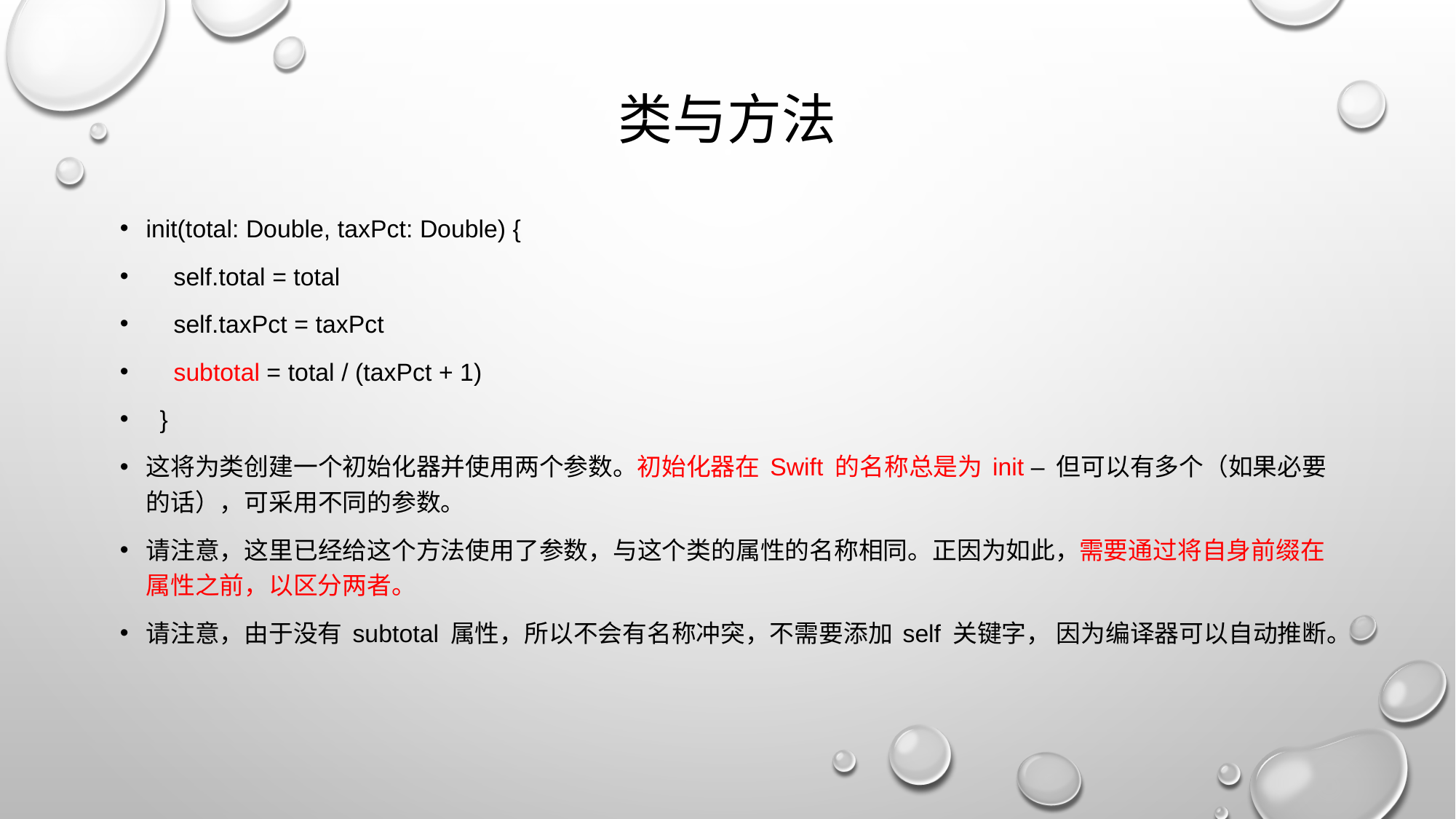

# 类与方法
init(total: Double, taxPct: Double) {
    self.total = total
    self.taxPct = taxPct
    subtotal = total / (taxPct + 1)
  }
这将为类创建一个初始化器并使用两个参数。初始化器在 Swift 的名称总是为 init – 但可以有多个（如果必要的话），可采用不同的参数。
请注意，这里已经给这个方法使用了参数，与这个类的属性的名称相同。正因为如此，需要通过将自身前缀在属性之前，以区分两者。
请注意，由于没有 subtotal 属性，所以不会有名称冲突，不需要添加 self 关键字， 因为编译器可以自动推断。